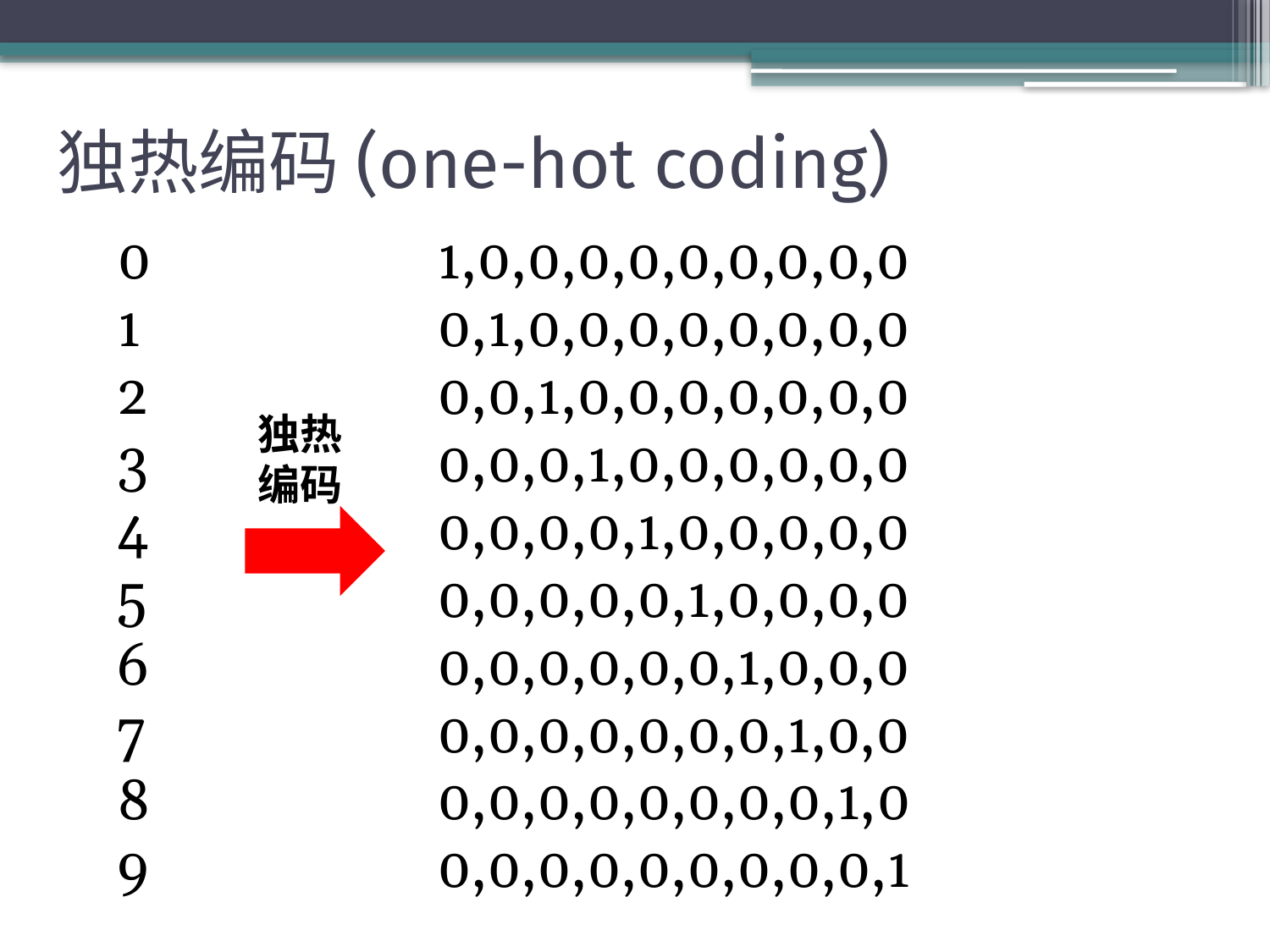

# 独热编码(one-hot coding)
0
1
2
3
4
5
6
7
8
9
1,0,0,0,0,0,0,0,0,0
0,1,0,0,0,0,0,0,0,0
0,0,1,0,0,0,0,0,0,0
0,0,0,1,0,0,0,0,0,0
0,0,0,0,1,0,0,0,0,0
0,0,0,0,0,1,0,0,0,0
0,0,0,0,0,0,1,0,0,0
0,0,0,0,0,0,0,1,0,0
0,0,0,0,0,0,0,0,1,0
0,0,0,0,0,0,0,0,0,1
独热
编码